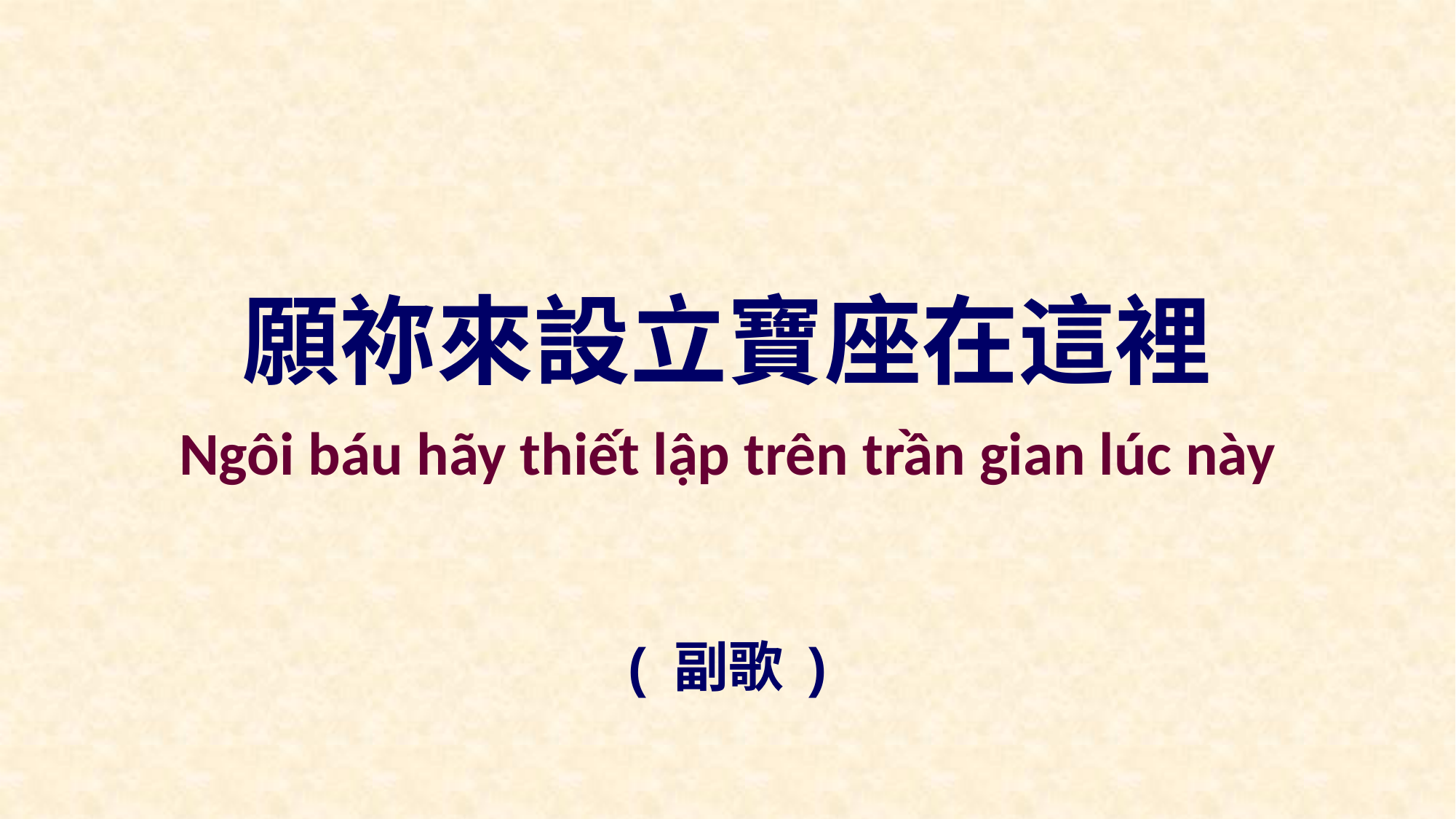

願祢來設立寶座在這裡
Ngôi báu hãy thiết lập trên trần gian lúc này
( 副歌 )